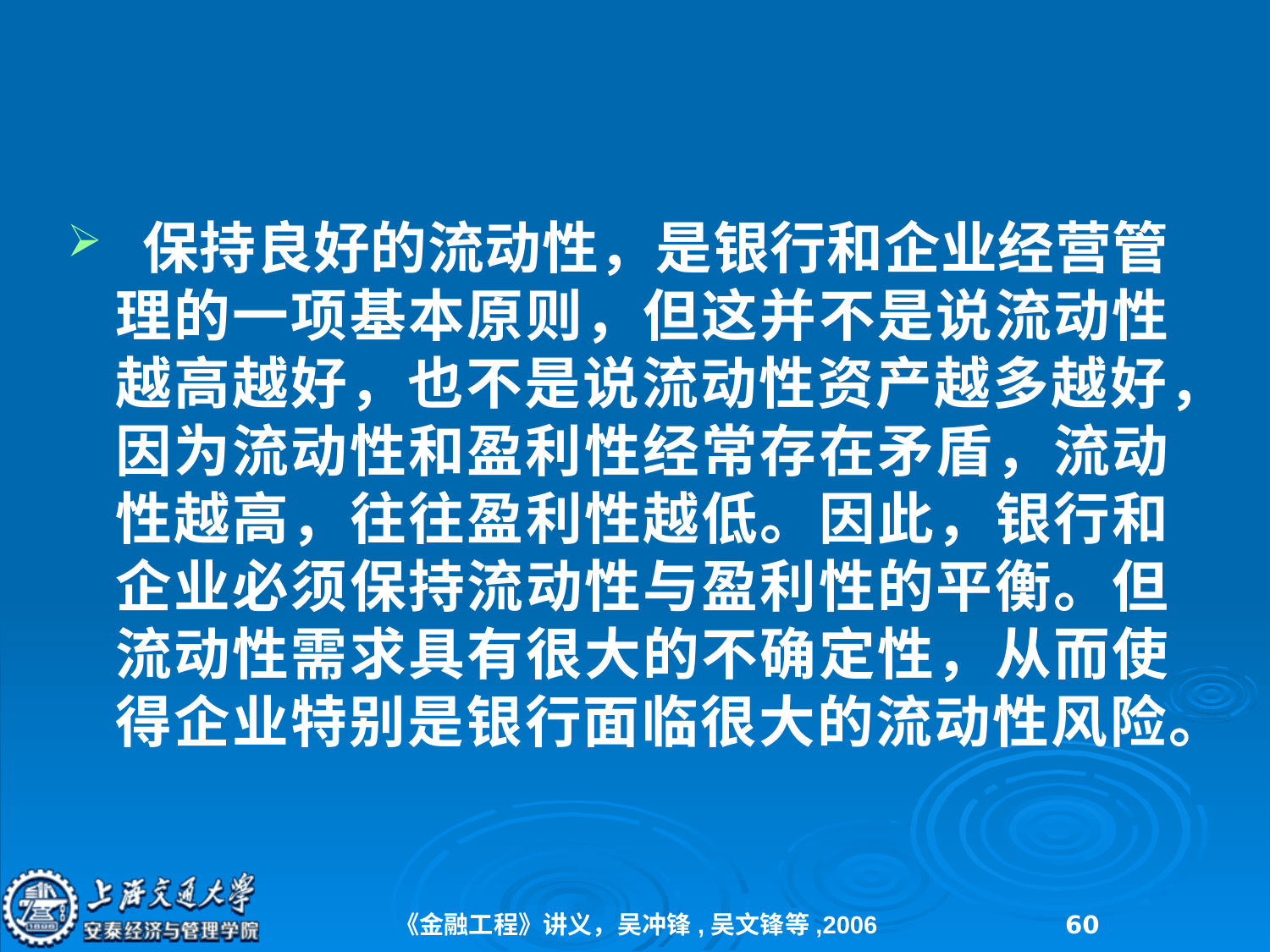

#
 保持良好的流动性，是银行和企业经营管理的一项基本原则，但这并不是说流动性越高越好，也不是说流动性资产越多越好，因为流动性和盈利性经常存在矛盾，流动性越高，往往盈利性越低。因此，银行和企业必须保持流动性与盈利性的平衡。但流动性需求具有很大的不确定性，从而使得企业特别是银行面临很大的流动性风险。